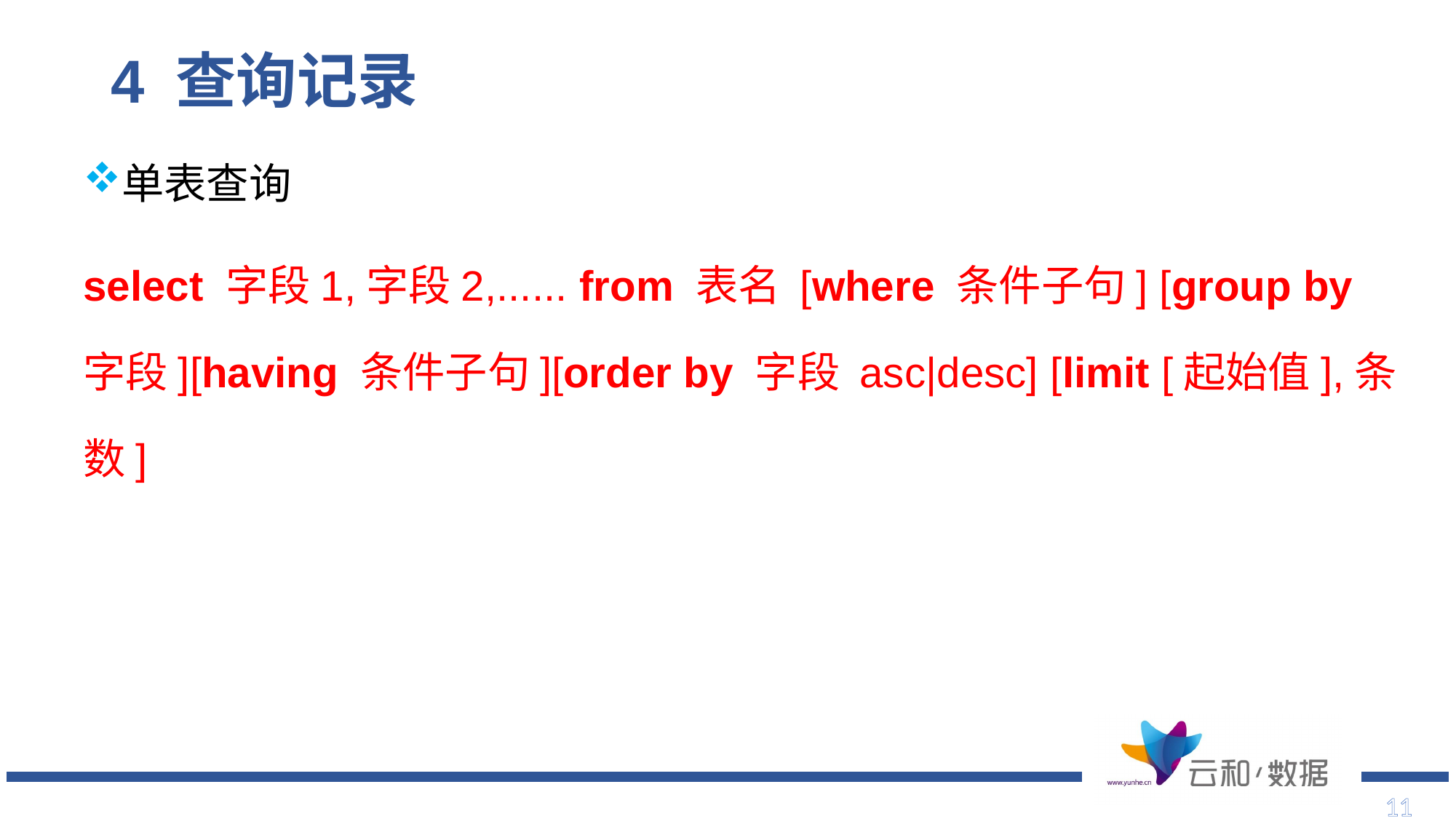

# 4 查询记录
单表查询
select 字段1,字段2,...... from 表名 [where 条件子句] [group by 字段][having 条件子句][order by 字段 asc|desc] [limit [起始值],条数]